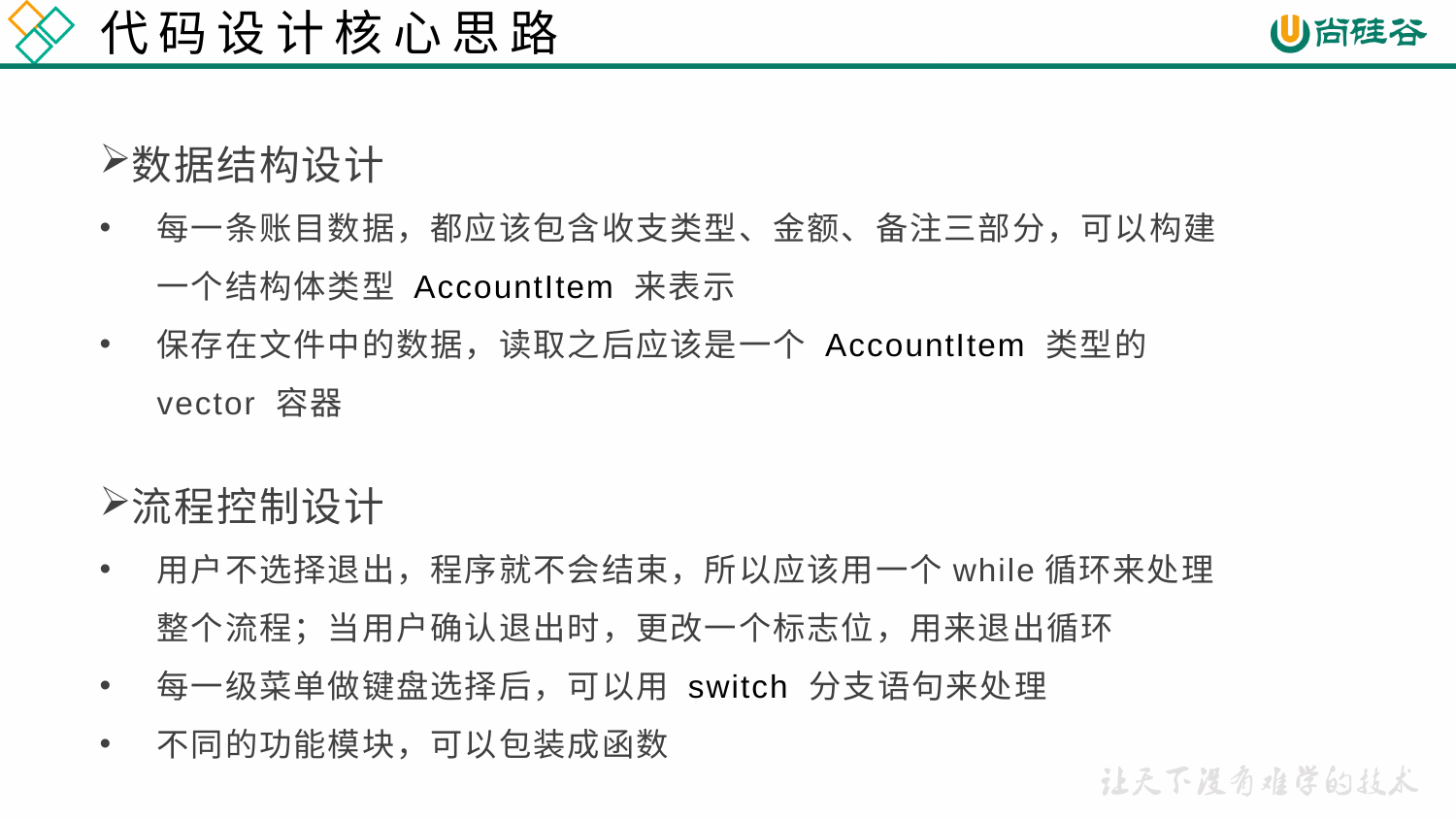

# 代码设计核心思路
数据结构设计
每一条账目数据，都应该包含收支类型、金额、备注三部分，可以构建一个结构体类型 AccountItem 来表示
保存在文件中的数据，读取之后应该是一个 AccountItem 类型的vector 容器
流程控制设计
用户不选择退出，程序就不会结束，所以应该用一个while循环来处理整个流程；当用户确认退出时，更改一个标志位，用来退出循环
每一级菜单做键盘选择后，可以用 switch 分支语句来处理
不同的功能模块，可以包装成函数